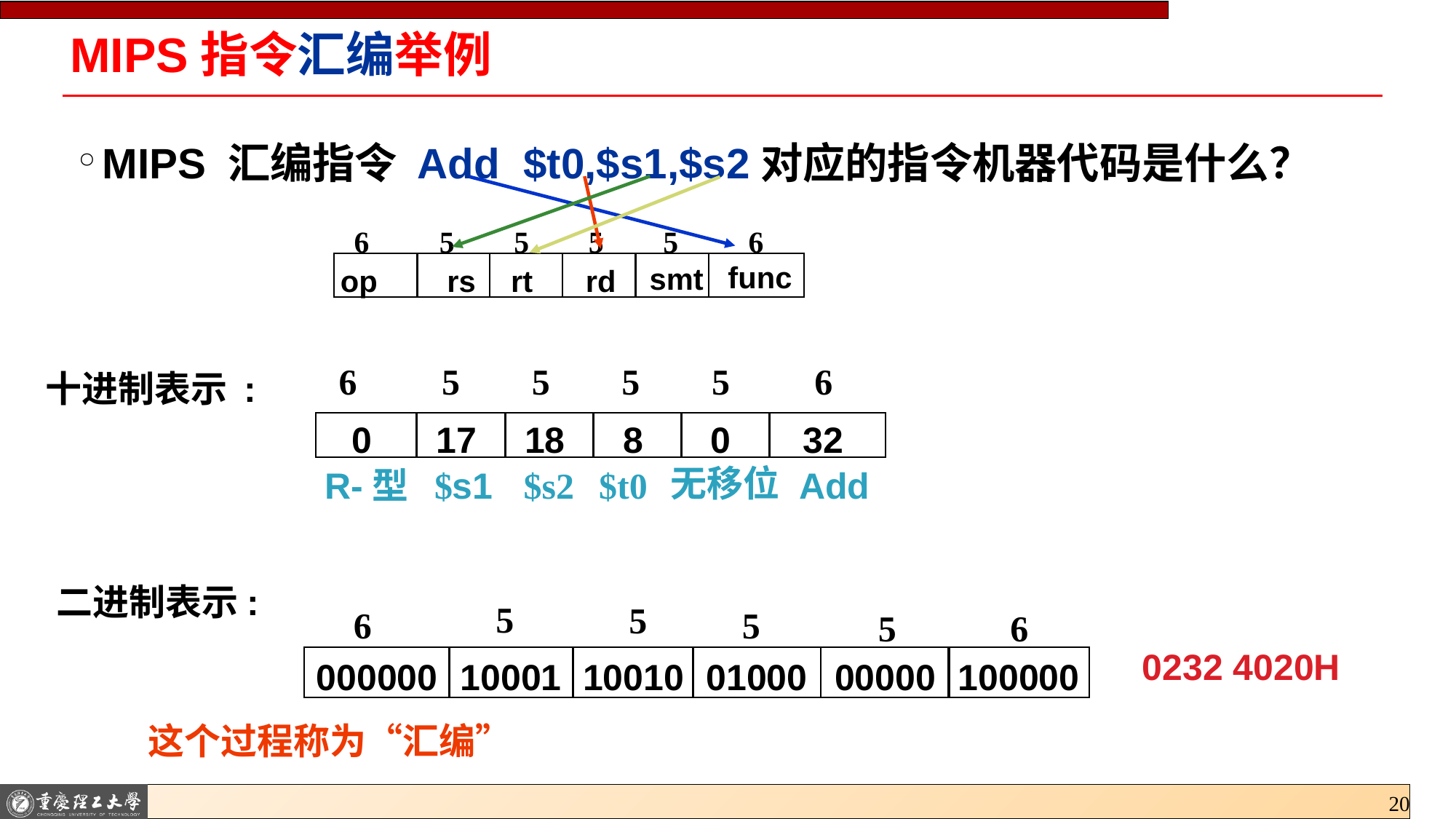

# MIPS指令汇编举例
MIPS 汇编指令 Add  $t0,$s1,$s2对应的指令机器代码是什么？

6
5
5
5
5
6

func
smt
op
rs
rt
rd
6
5
5
5
5
6

R-型
$s1
$s2
$t0
Add
无移位
十进制表示 :
0
17
18
8
0
32
二进制表示:
5
5
6
5
5
6

0232 4020H
000000
10001
10010
01000
00000
100000
这个过程称为“汇编”